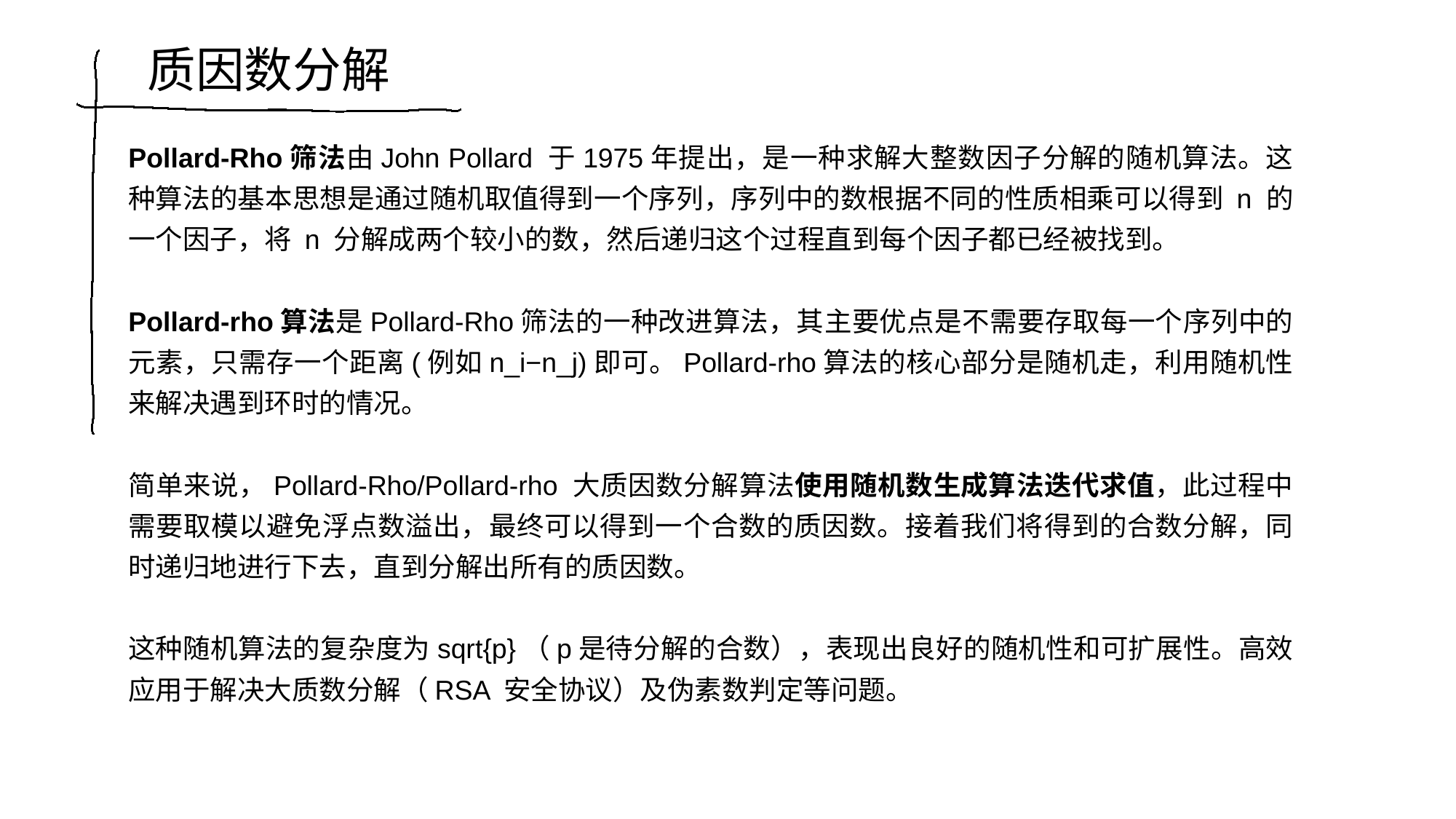

质因数分解

Pollard-Rho筛法由John Pollard 于1975年提出，是一种求解大整数因子分解的随机算法。这种算法的基本思想是通过随机取值得到一个序列，序列中的数根据不同的性质相乘可以得到 n 的一个因子，将 n 分解成两个较小的数，然后递归这个过程直到每个因子都已经被找到。

Pollard-rho算法是Pollard-Rho筛法的一种改进算法，其主要优点是不需要存取每一个序列中的元素，只需存一个距离(例如n_i−n_j)即可。Pollard-rho算法的核心部分是随机走，利用随机性来解决遇到环时的情况。

简单来说，Pollard-Rho/Pollard-rho 大质因数分解算法使用随机数生成算法迭代求值，此过程中需要取模以避免浮点数溢出，最终可以得到一个合数的质因数。接着我们将得到的合数分解，同时递归地进行下去，直到分解出所有的质因数。

这种随机算法的复杂度为sqrt{p}（p是待分解的合数），表现出良好的随机性和可扩展性。高效应用于解决大质数分解（RSA 安全协议）及伪素数判定等问题。